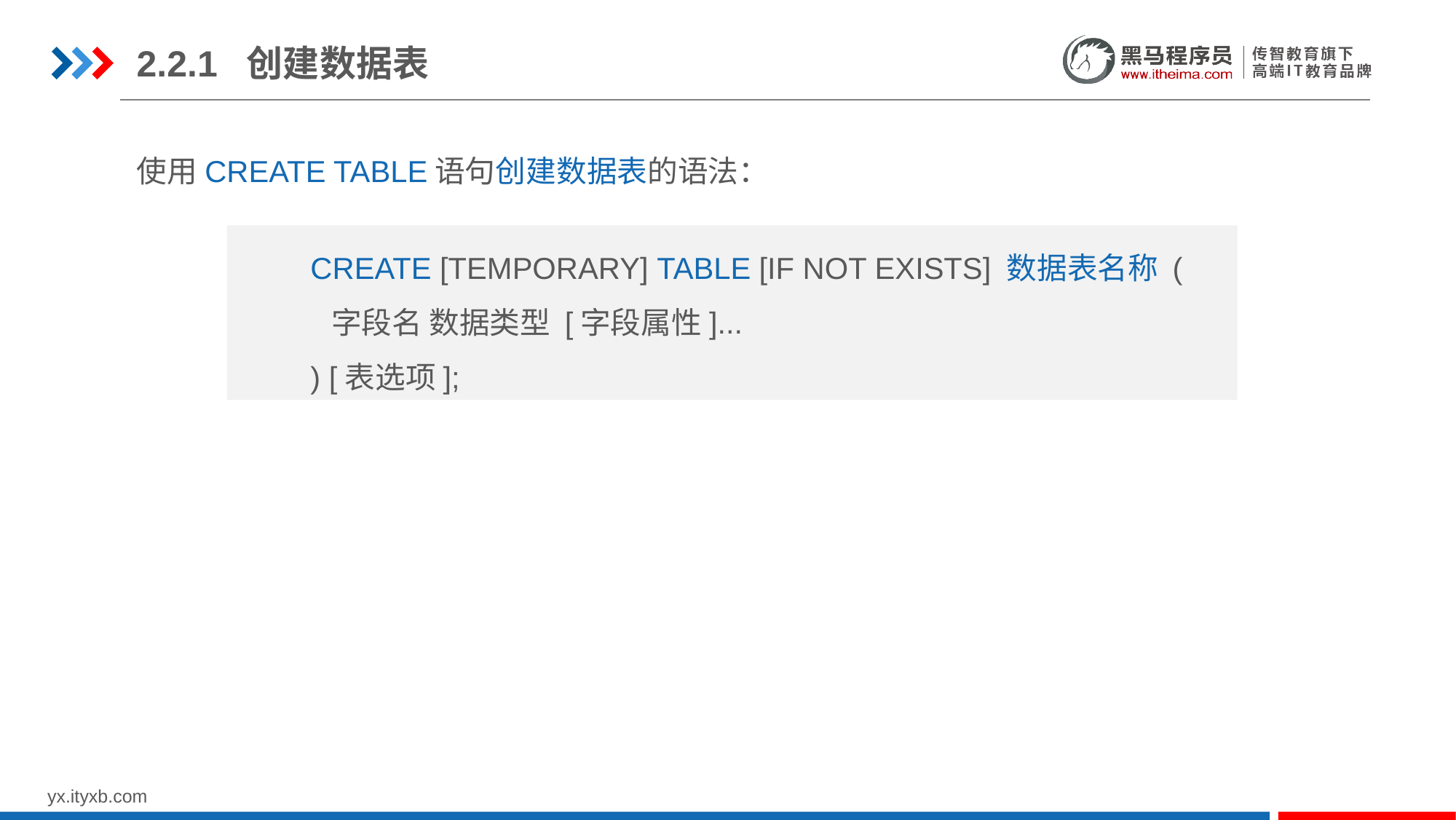

2.2.1  创建数据表
使用CREATE TABLE语句创建数据表的语法：
CREATE [TEMPORARY] TABLE [IF NOT EXISTS] 数据表名称 (
  字段名 数据类型 [字段属性]...
) [表选项];